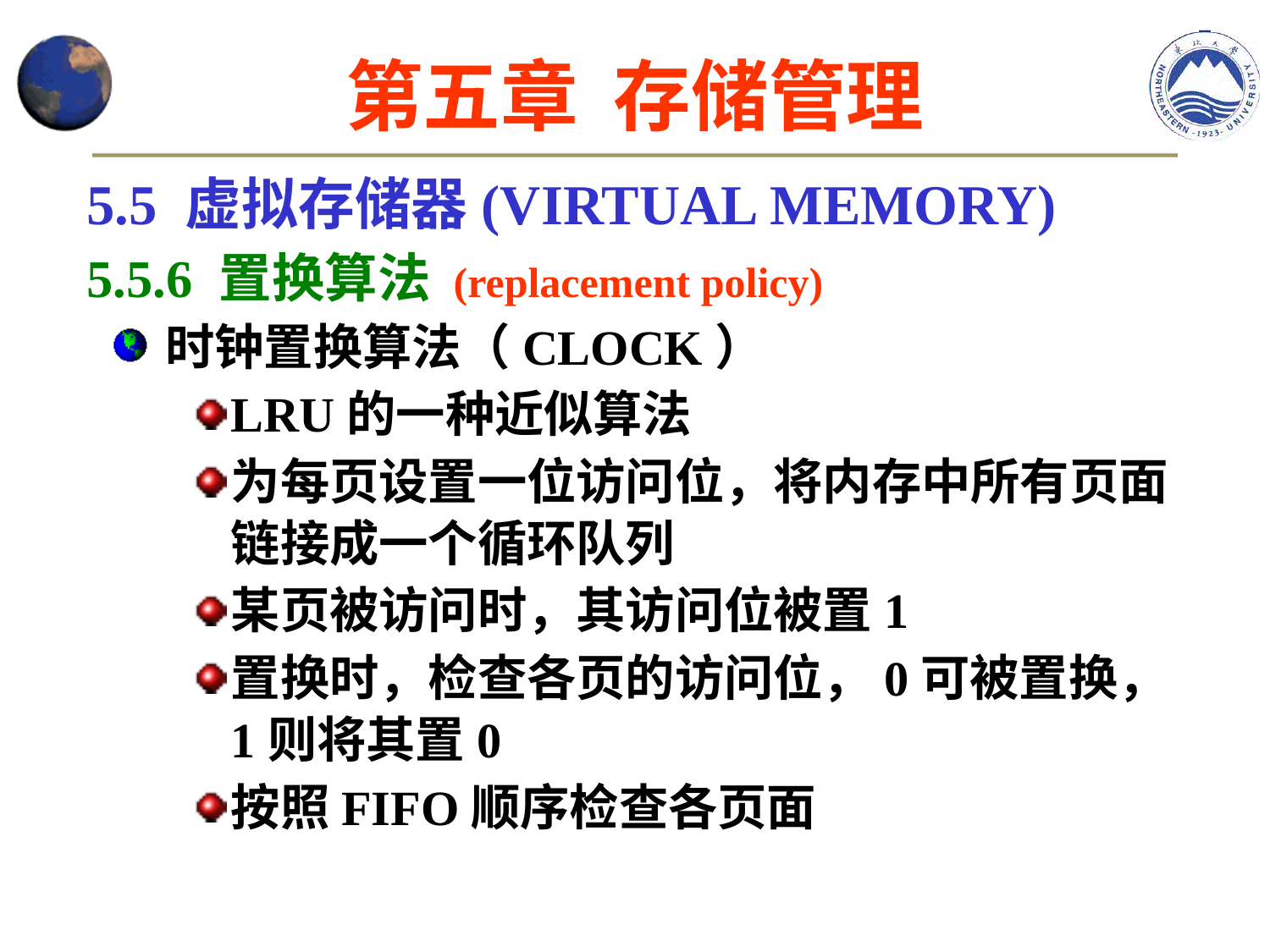

第五章  存储管理
5.5 虚拟存储器(VIRTUAL MEMORY)
5.5.6 置换算法 (replacement policy)
时钟置换算法（CLOCK）
LRU的一种近似算法
为每页设置一位访问位，将内存中所有页面链接成一个循环队列
某页被访问时，其访问位被置1
置换时，检查各页的访问位，0可被置换，1则将其置0
按照FIFO顺序检查各页面